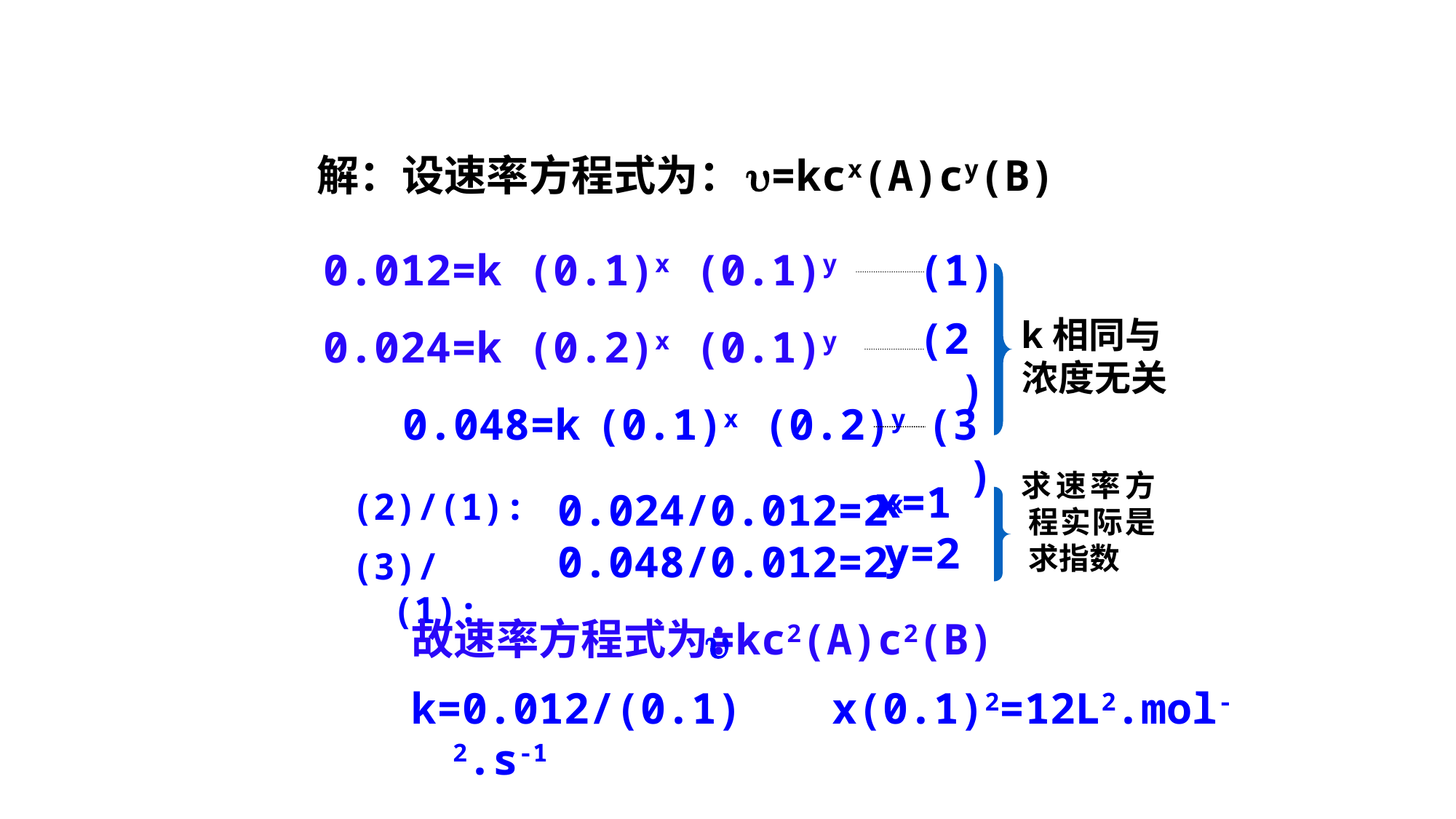

解：设速率方程式为：
υ=kcx(A)cy(B)
0.012=k (0.1)x (0.1)y
(1)

(2)
k相同与
0.024=k (0.2)x (0.1)y

浓度无关

0.048=k (0.1)x (0.2)y
(3)

  求速率方程实际是求指数
x=1
(2)/(1):
0.024/0.012=2x

y=2
0.048/0.012=2y
(3)/(1):
故速率方程式为：
=kc2(A)c2(B)
υ

k=0.012/(0.1) x(0.1)2=12L2.mol-2.s-1